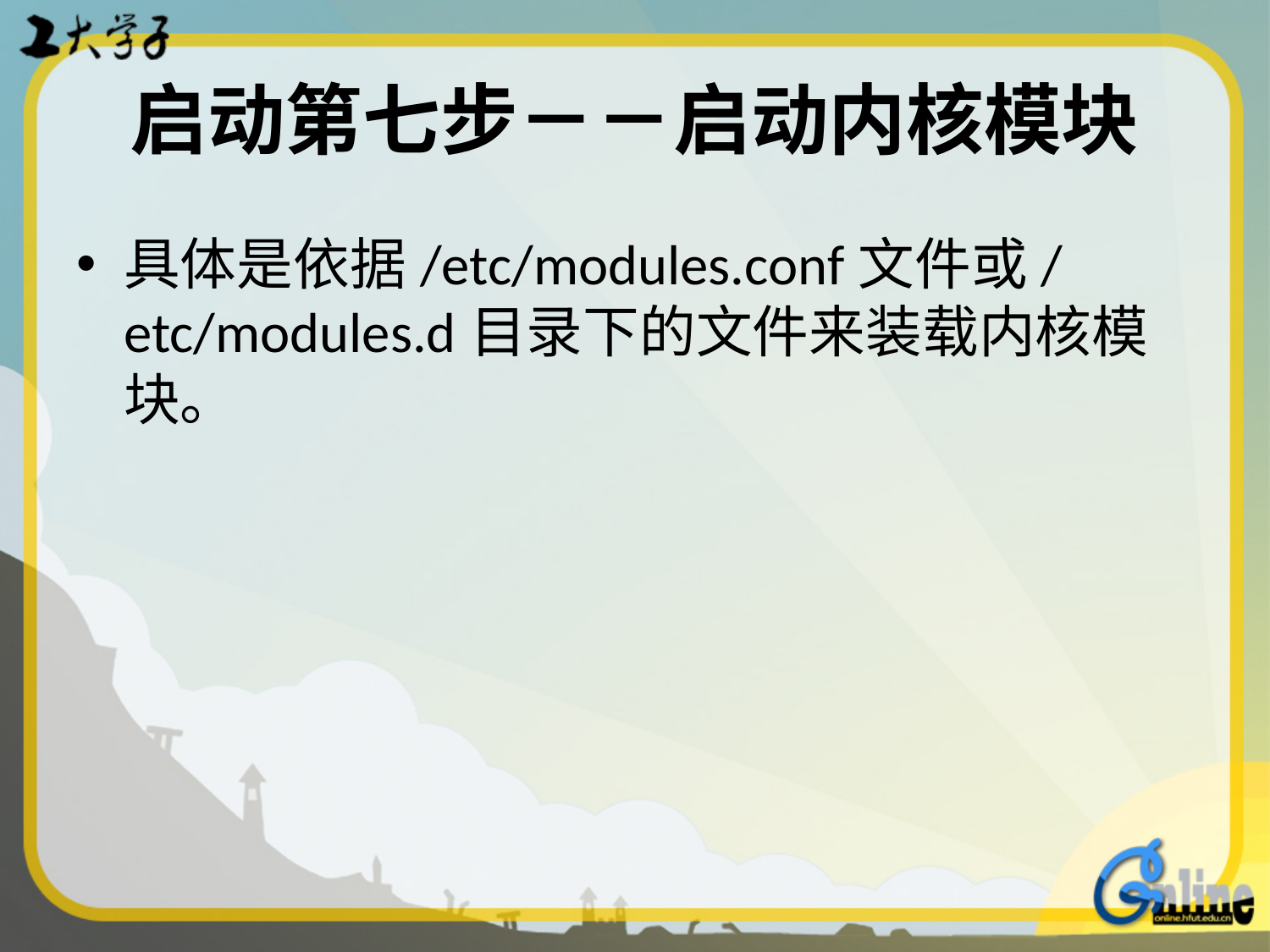

# 启动第七步－－启动内核模块
具体是依据/etc/modules.conf文件或/etc/modules.d目录下的文件来装载内核模块。